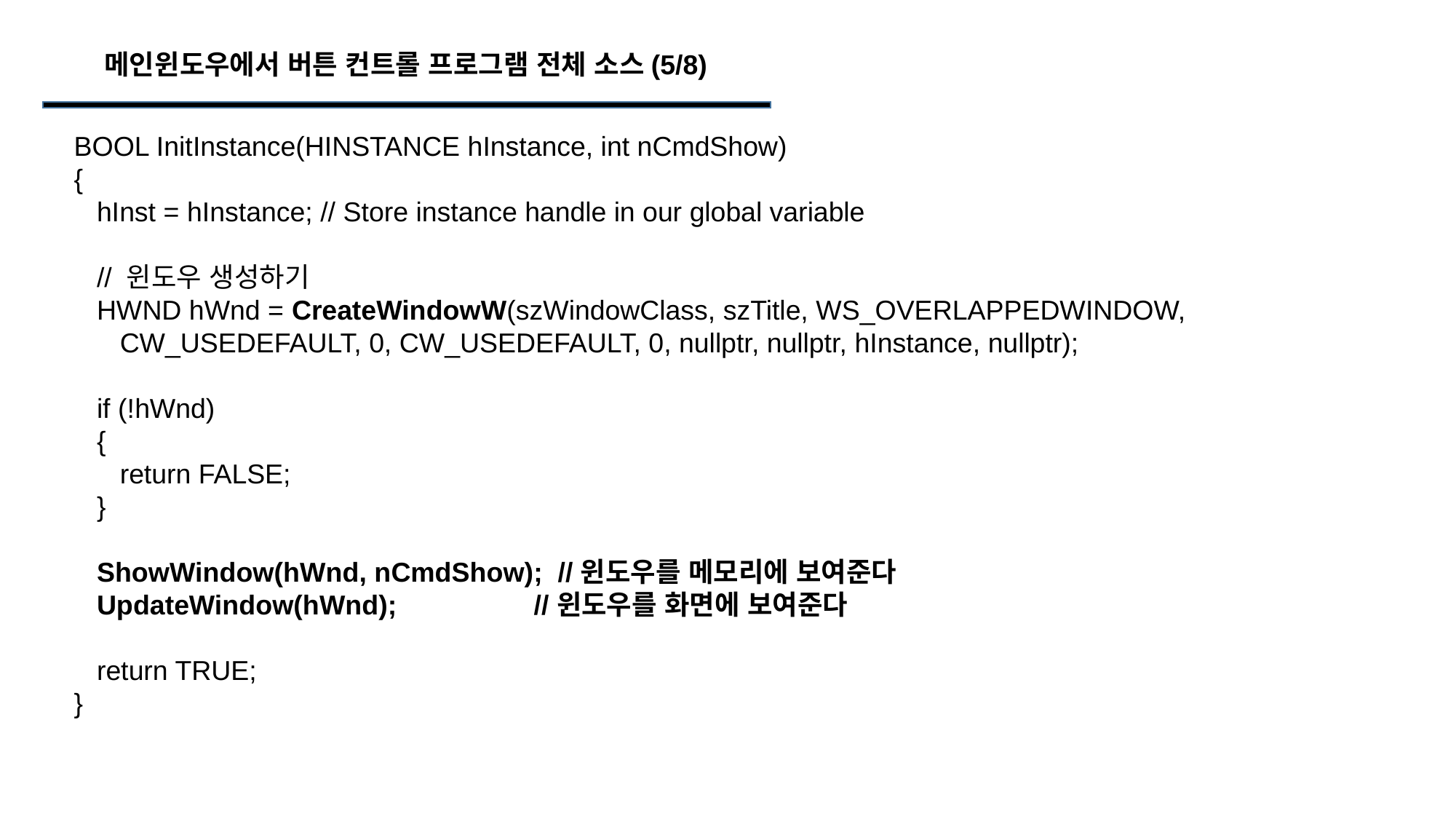

메인윈도우에서 버튼 컨트롤 프로그램 전체 소스(5/8)

BOOL InitInstance(HINSTANCE hInstance, int nCmdShow)
{
   hInst = hInstance; // Store instance handle in our global variable

   // 윈도우 생성하기
   HWND hWnd = CreateWindowW(szWindowClass, szTitle, WS_OVERLAPPEDWINDOW,
      CW_USEDEFAULT, 0, CW_USEDEFAULT, 0, nullptr, nullptr, hInstance, nullptr);

   if (!hWnd)
   {
      return FALSE;
   }

   ShowWindow(hWnd, nCmdShow);  //윈도우를 메모리에 보여준다
   UpdateWindow(hWnd);                  //윈도우를 화면에 보여준다

   return TRUE;
}